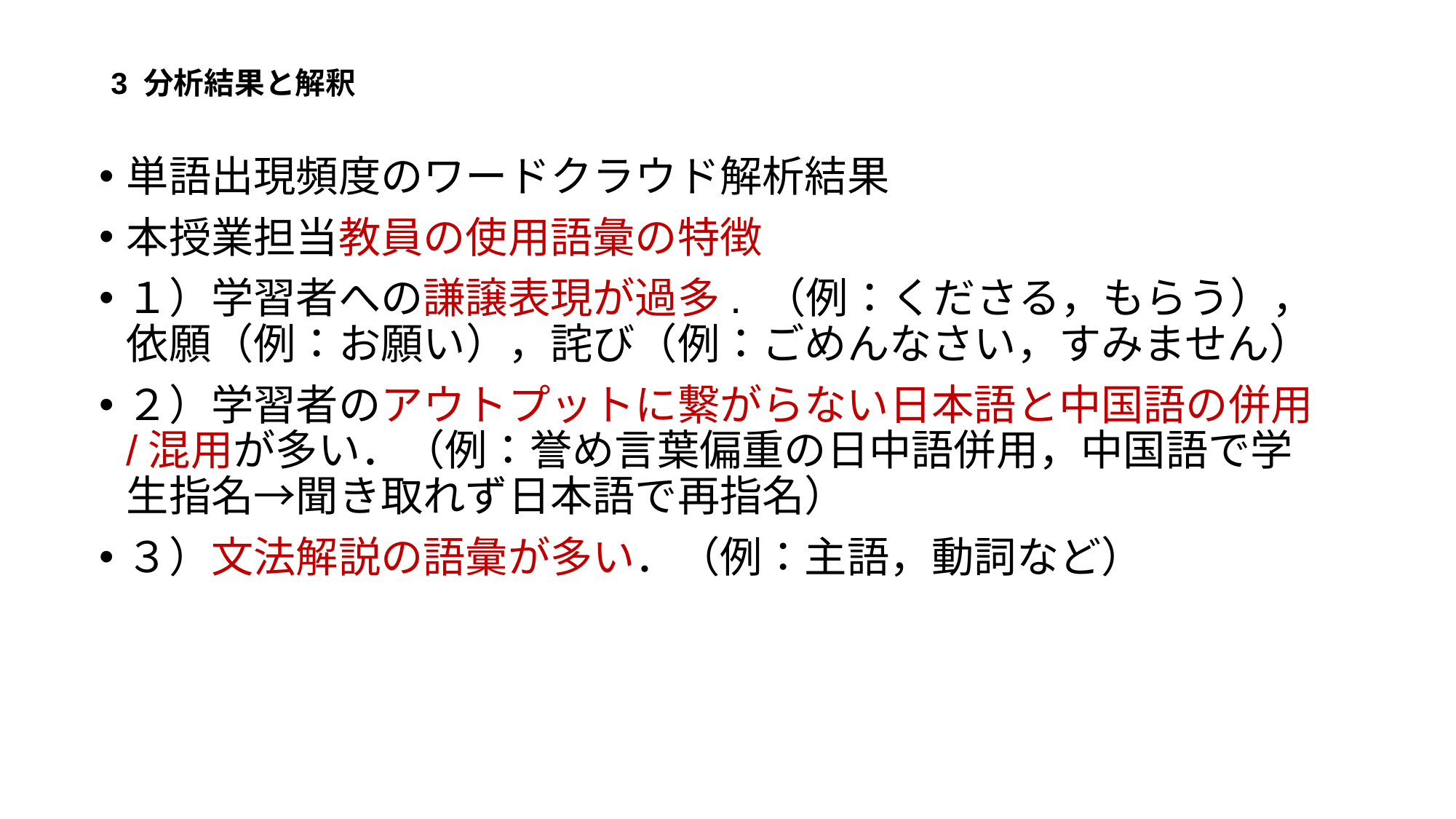

# 3 分析結果と解釈
単語出現頻度のワードクラウド解析結果
本授業担当教員の使用語彙の特徴
１）学習者への謙譲表現が過多. （例：くださる，もらう），依願（例：お願い），詫び（例：ごめんなさい，すみません）
２）学習者のアウトプットに繋がらない日本語と中国語の併用/混用が多い．（例：誉め言葉偏重の日中語併用，中国語で学生指名→聞き取れず日本語で再指名）
３）文法解説の語彙が多い．（例：主語，動詞など）